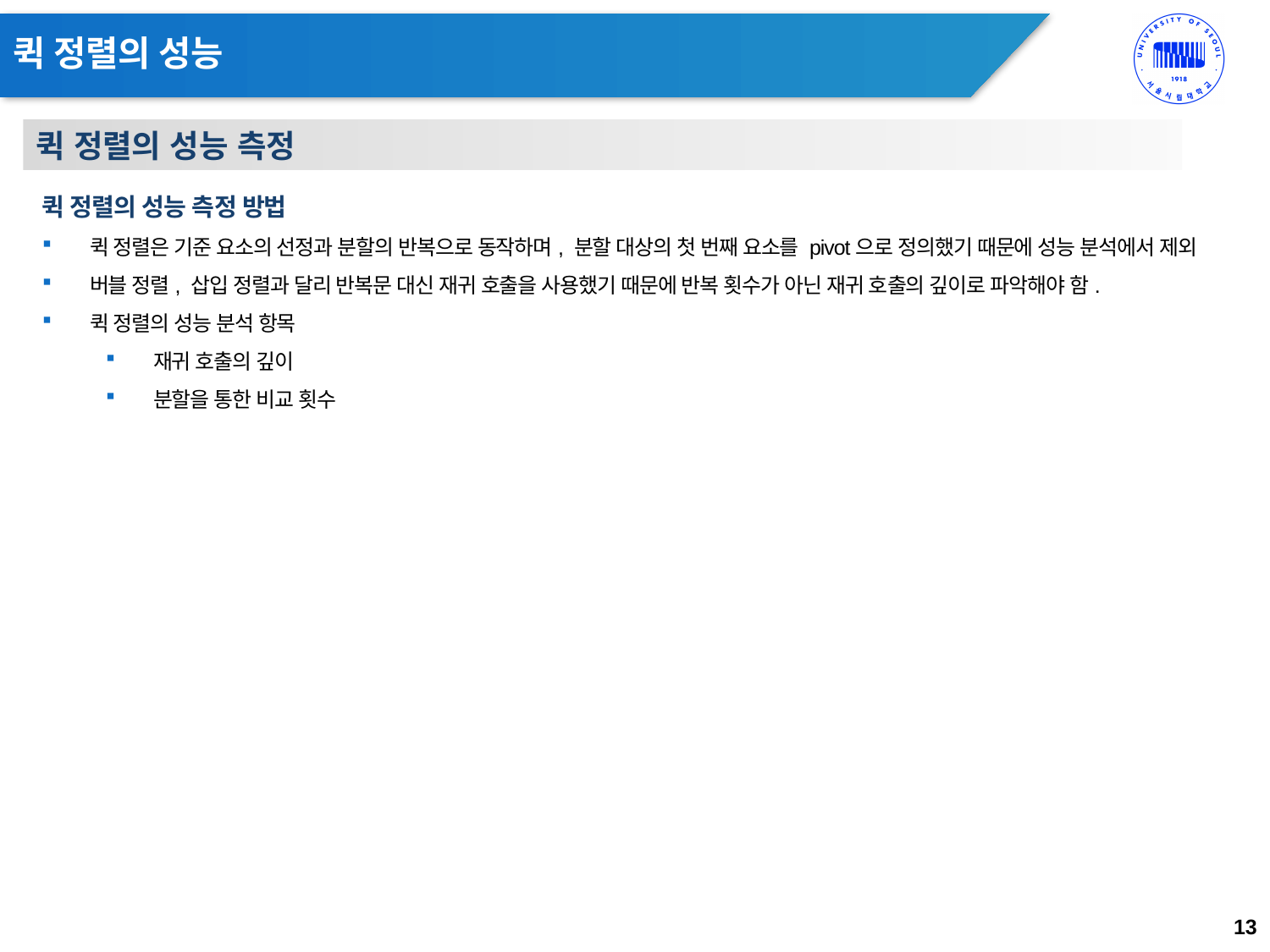

# 퀵 정렬의 성능
퀵 정렬의 성능 측정
퀵 정렬의 성능 측정 방법
퀵 정렬은 기준 요소의 선정과 분할의 반복으로 동작하며, 분할 대상의 첫 번째 요소를 pivot으로 정의했기 때문에 성능 분석에서 제외
버블 정렬, 삽입 정렬과 달리 반복문 대신 재귀 호출을 사용했기 때문에 반복 횟수가 아닌 재귀 호출의 깊이로 파악해야 함.
퀵 정렬의 성능 분석 항목
재귀 호출의 깊이
분할을 통한 비교 횟수
13